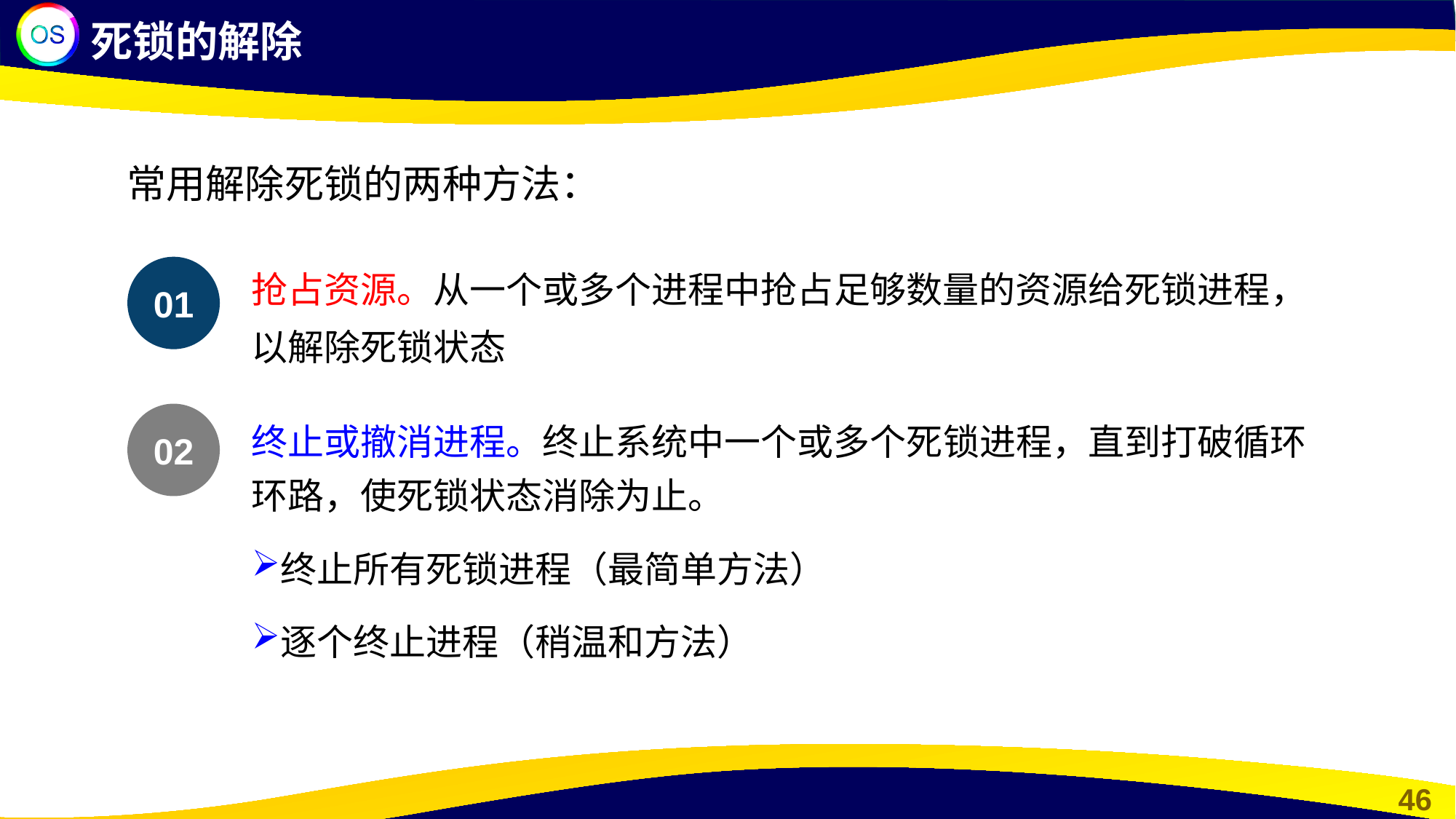

死锁的解除
常用解除死锁的两种方法：
抢占资源。从一个或多个进程中抢占足够数量的资源给死锁进程，以解除死锁状态
01
02
终止或撤消进程。终止系统中一个或多个死锁进程，直到打破循环环路，使死锁状态消除为止。
终止所有死锁进程（最简单方法）
逐个终止进程（稍温和方法）